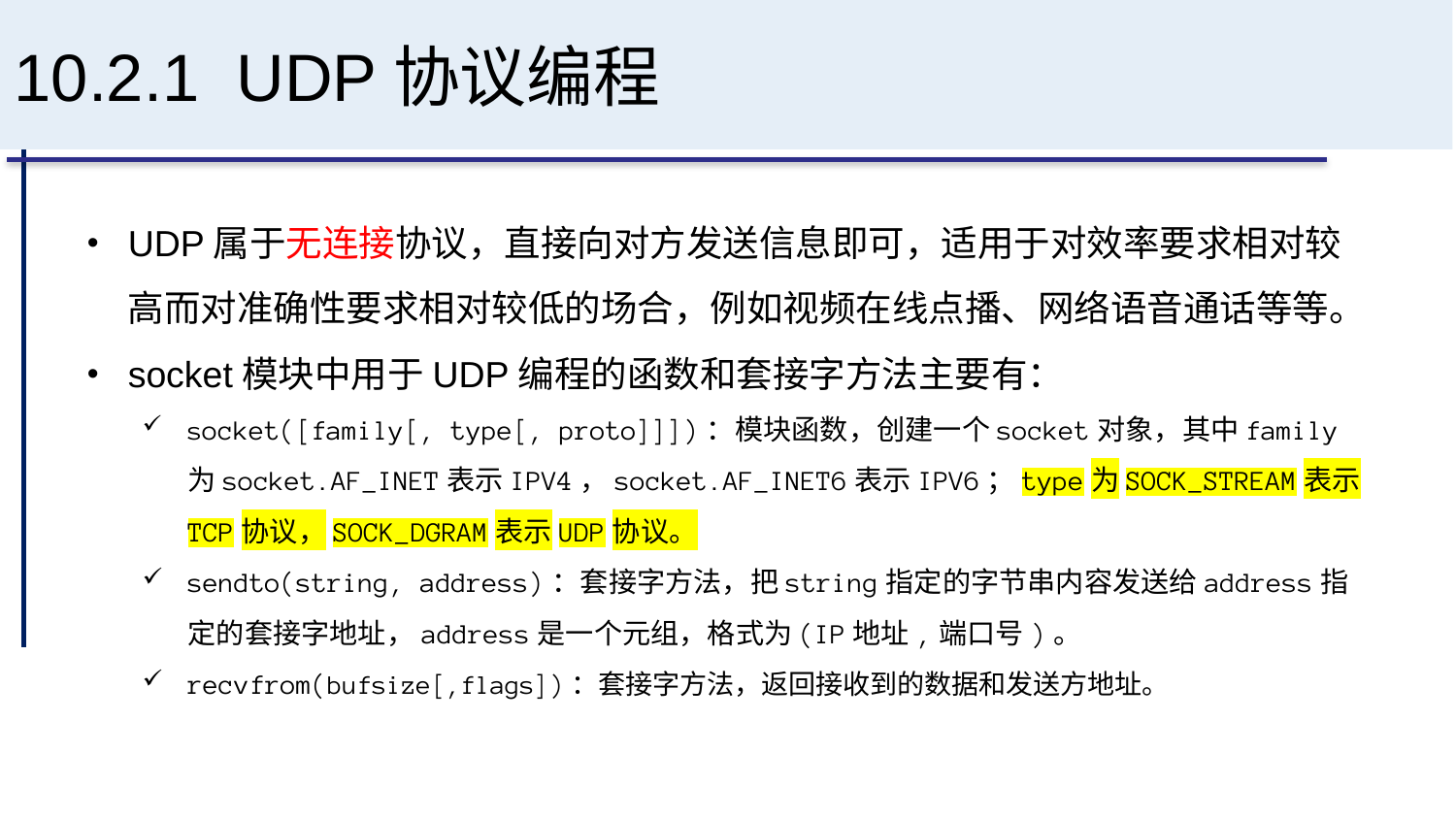

# 10.2.1  UDP协议编程
UDP属于无连接协议，直接向对方发送信息即可，适用于对效率要求相对较高而对准确性要求相对较低的场合，例如视频在线点播、网络语音通话等等。
socket模块中用于UDP编程的函数和套接字方法主要有：
socket([family[, type[, proto]]])：模块函数，创建一个socket对象，其中family为socket.AF_INET表示IPV4，socket.AF_INET6表示IPV6；type为SOCK_STREAM表示TCP协议，SOCK_DGRAM表示UDP协议。
sendto(string, address)：套接字方法，把string指定的字节串内容发送给address指定的套接字地址，address是一个元组，格式为(IP地址,端口号)。
recvfrom(bufsize[,flags])：套接字方法，返回接收到的数据和发送方地址。